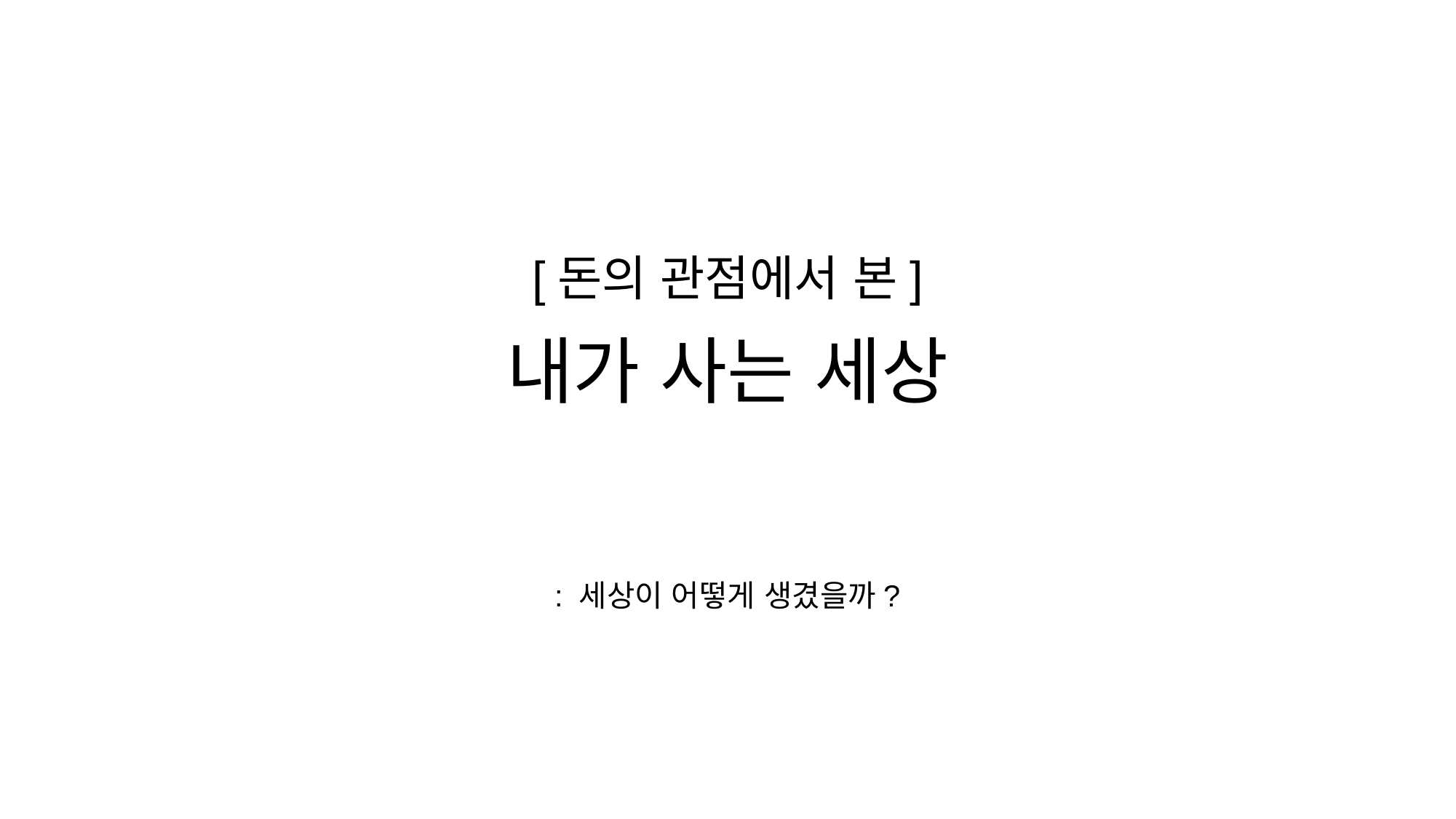

[돈의 관점에서 본]

내가 사는 세상

: 세상이 어떻게 생겼을까?